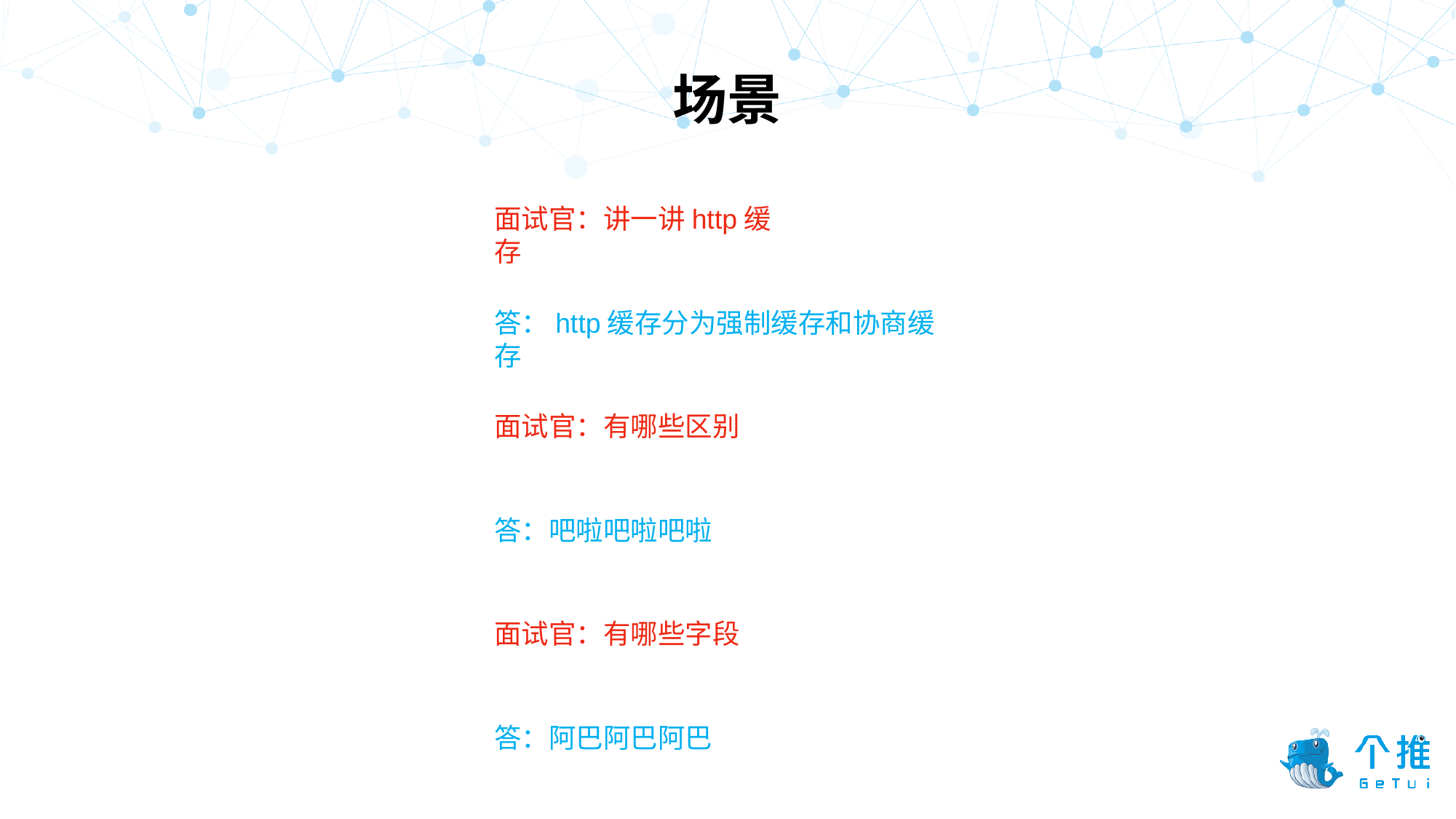

场景
面试官：讲一讲http缓存
答：http缓存分为强制缓存和协商缓存
面试官：有哪些区别
答：吧啦吧啦吧啦
面试官：有哪些字段
答：阿巴阿巴阿巴